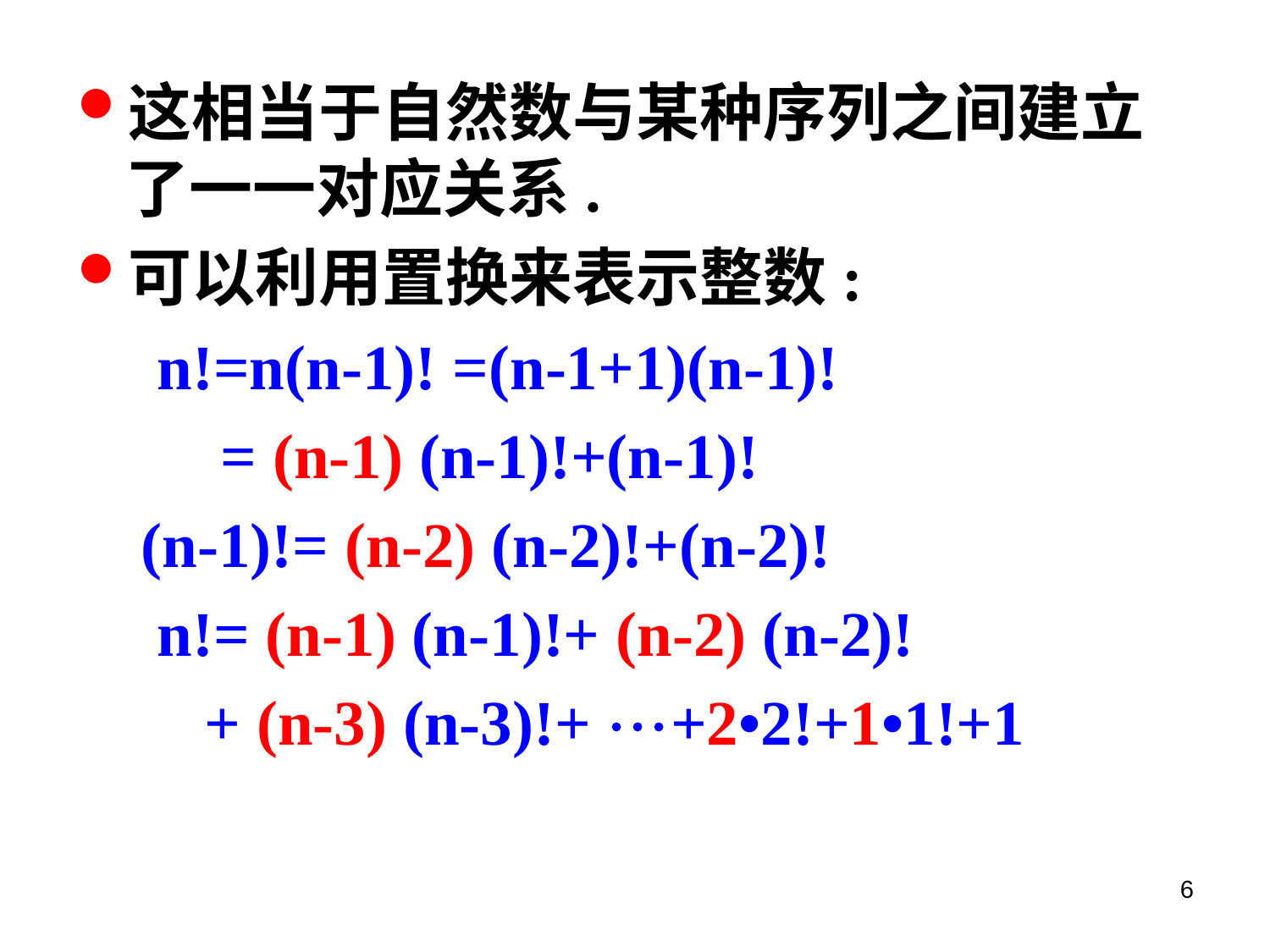

这相当于自然数与某种序列之间建立了一一对应关系.
可以利用置换来表示整数:
     n!=n(n-1)! =(n-1+1)(n-1)!
         = (n-1) (n-1)!+(n-1)!
    (n-1)!= (n-2) (n-2)!+(n-2)!
     n!= (n-1) (n-1)!+ (n-2) (n-2)!
        + (n-3) (n-3)!+ …+2•2!+1•1!+1

6